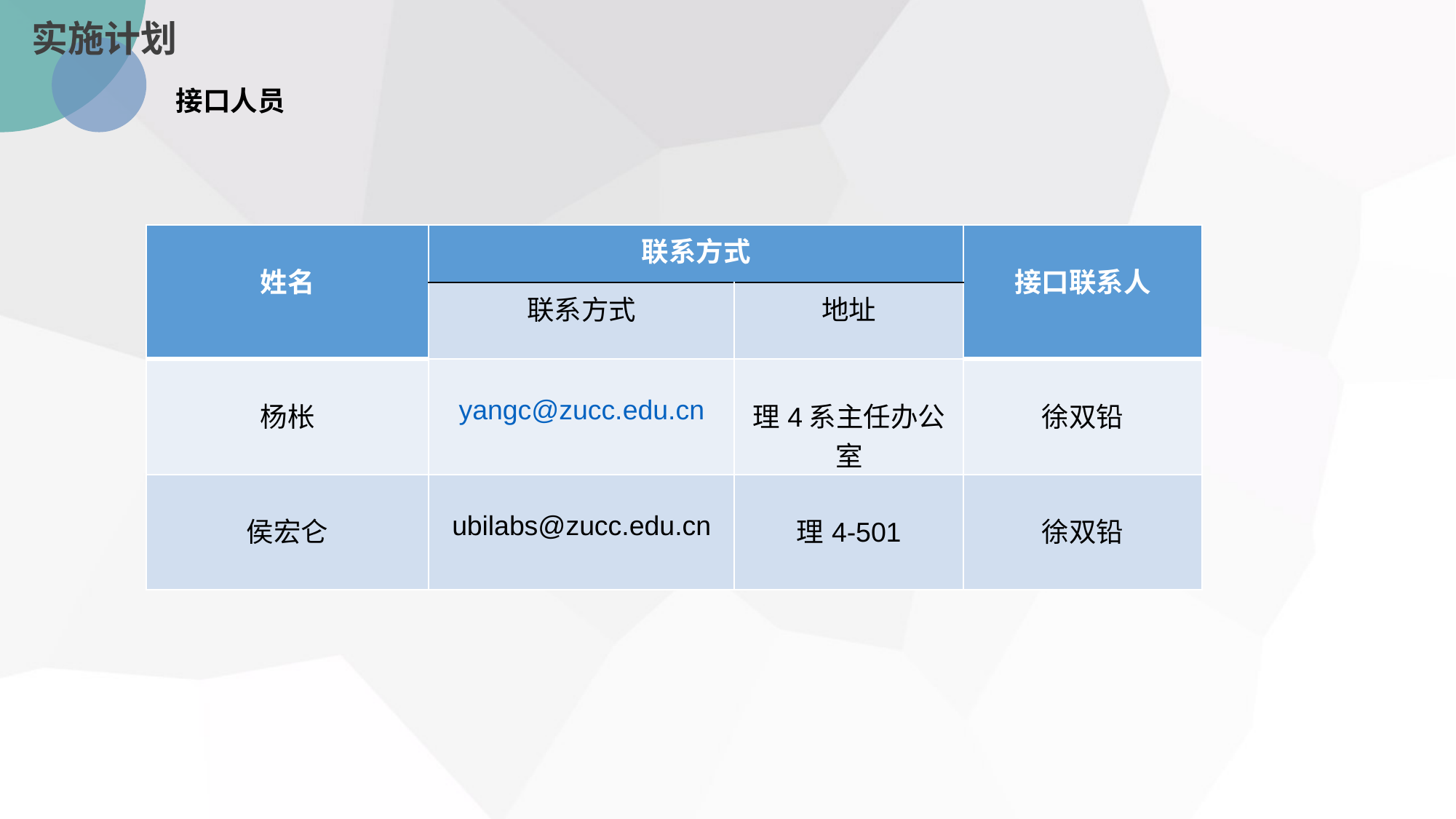

实施计划

接口人员
| 姓名 | 联系方式 |  | 接口联系人 |
| --- | --- | --- | --- |
|  | 联系方式 | 地址 |  |
| 杨枨 | yangc@zucc.edu.cn | 理4系主任办公室 | 徐双铅 |
| 侯宏仑 | ubilabs@zucc.edu.cn | 理4-501 | 徐双铅 |